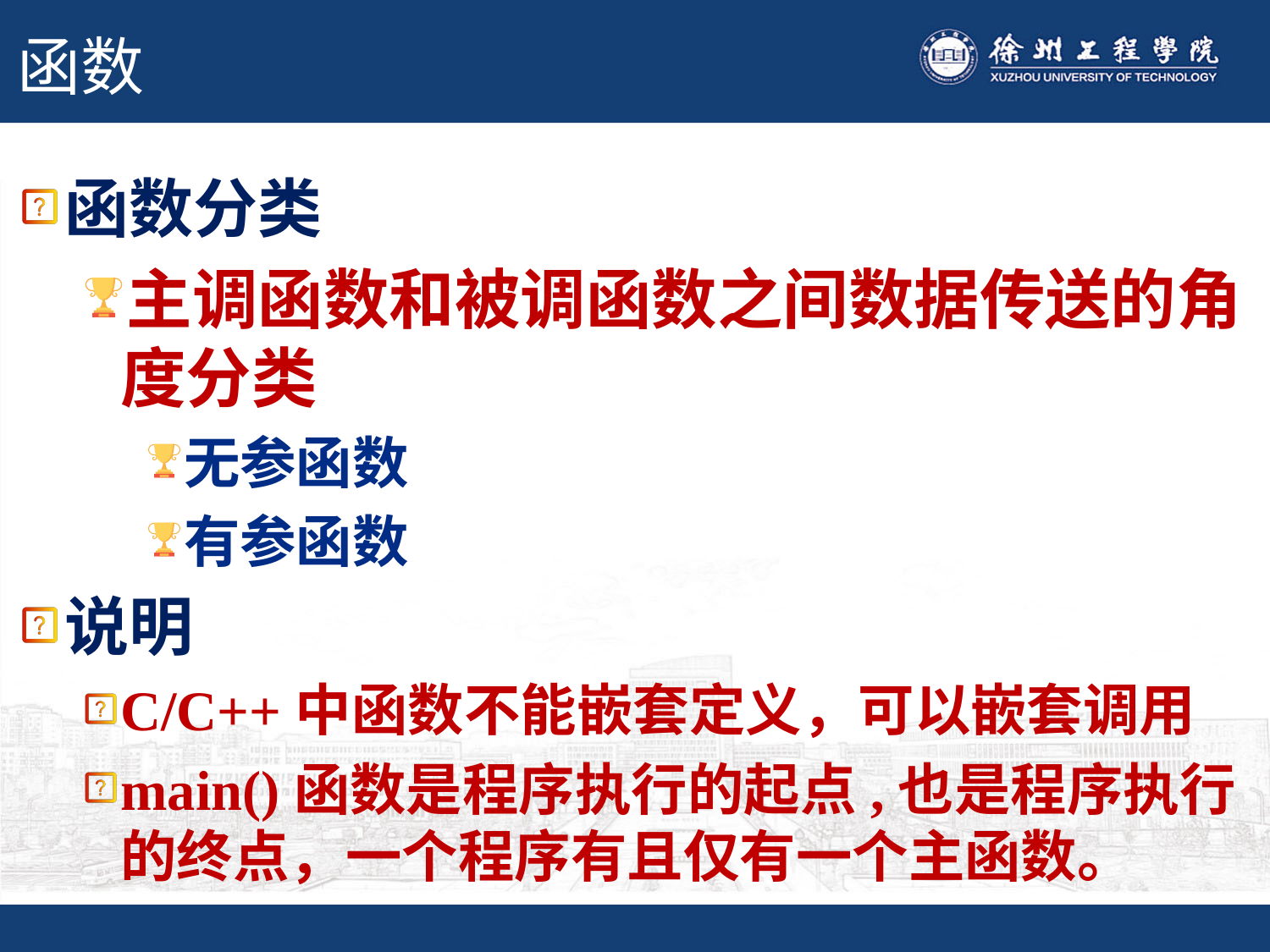

# 函数

函数分类
主调函数和被调函数之间数据传送的角度分类
无参函数
有参函数
说明
C/C++中函数不能嵌套定义，可以嵌套调用
main()函数是程序执行的起点,也是程序执行的终点，一个程序有且仅有一个主函数。